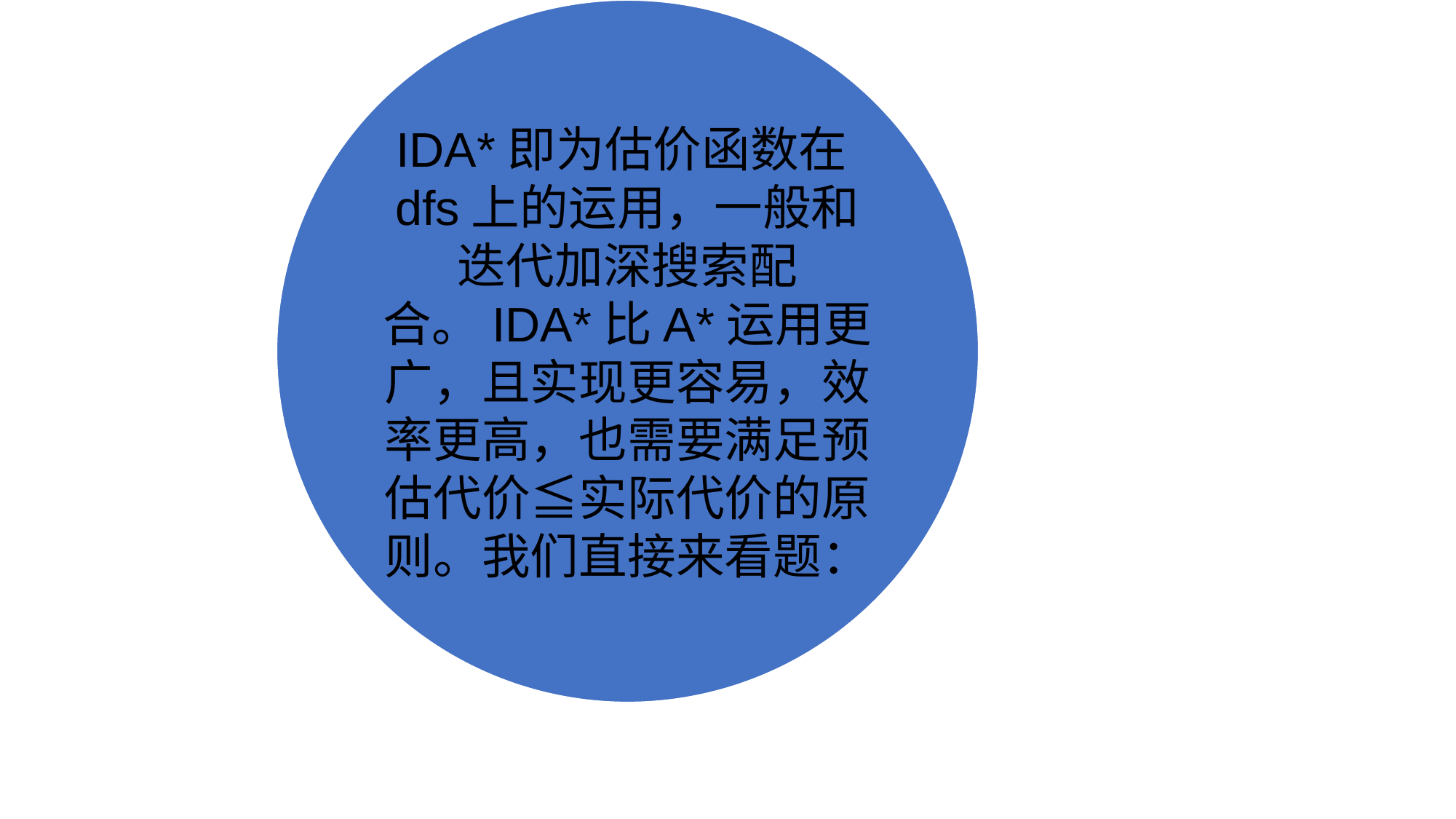

IDA*即为估价函数在dfs上的运用，一般和迭代加深搜索配合。IDA*比A*运用更广，且实现更容易，效率更高，也需要满足预估代价≦实际代价的原则。我们直接来看题：
#